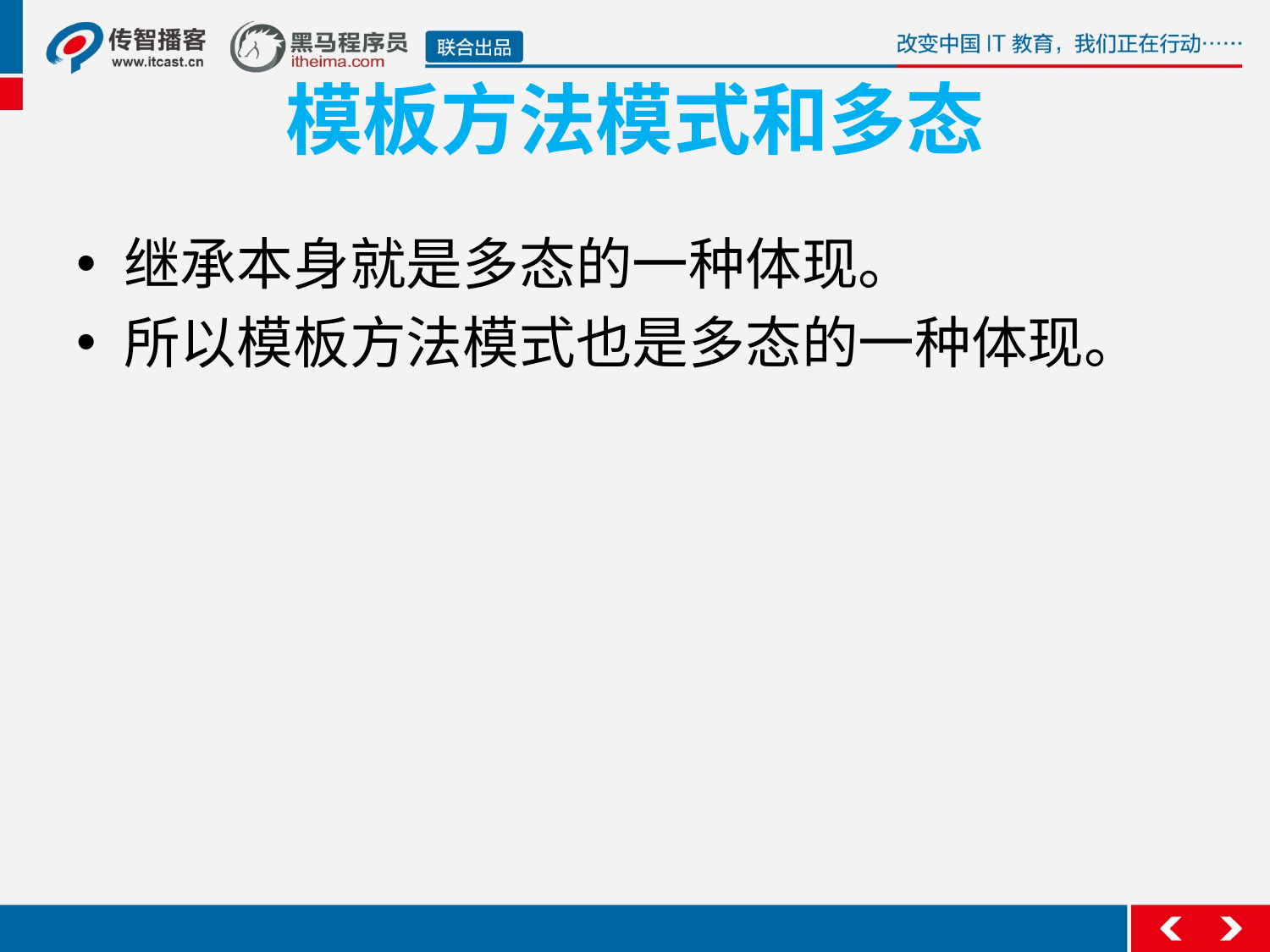

# 模板方法模式和多态
继承本身就是多态的一种体现。
所以模板方法模式也是多态的一种体现。